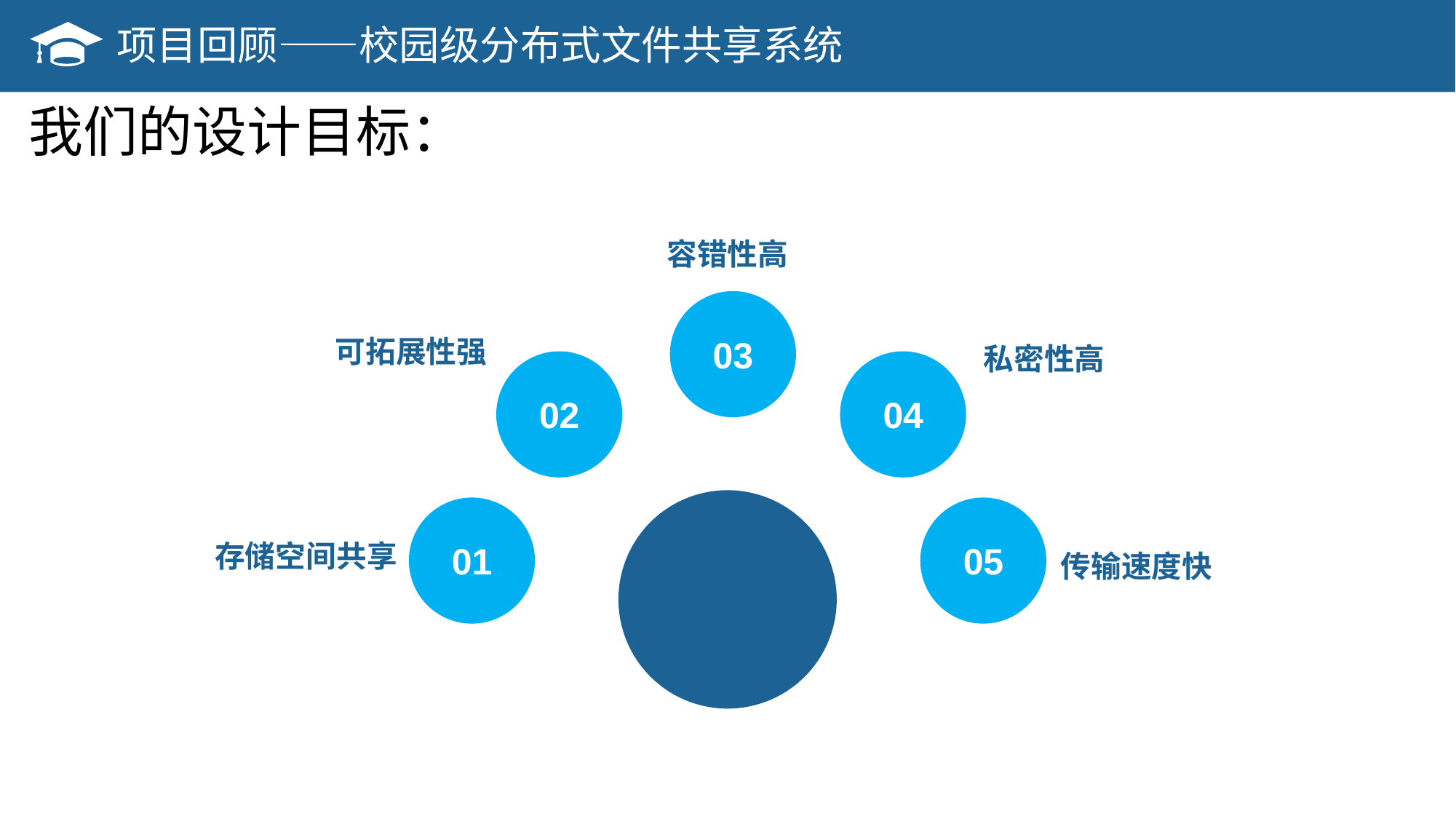

项目回顾——校园级分布式文件共享系统

我们的设计目标：
容错性高

可拓展性强
私密性高

03

02
04

传输速度快
存储空间共享
01
05